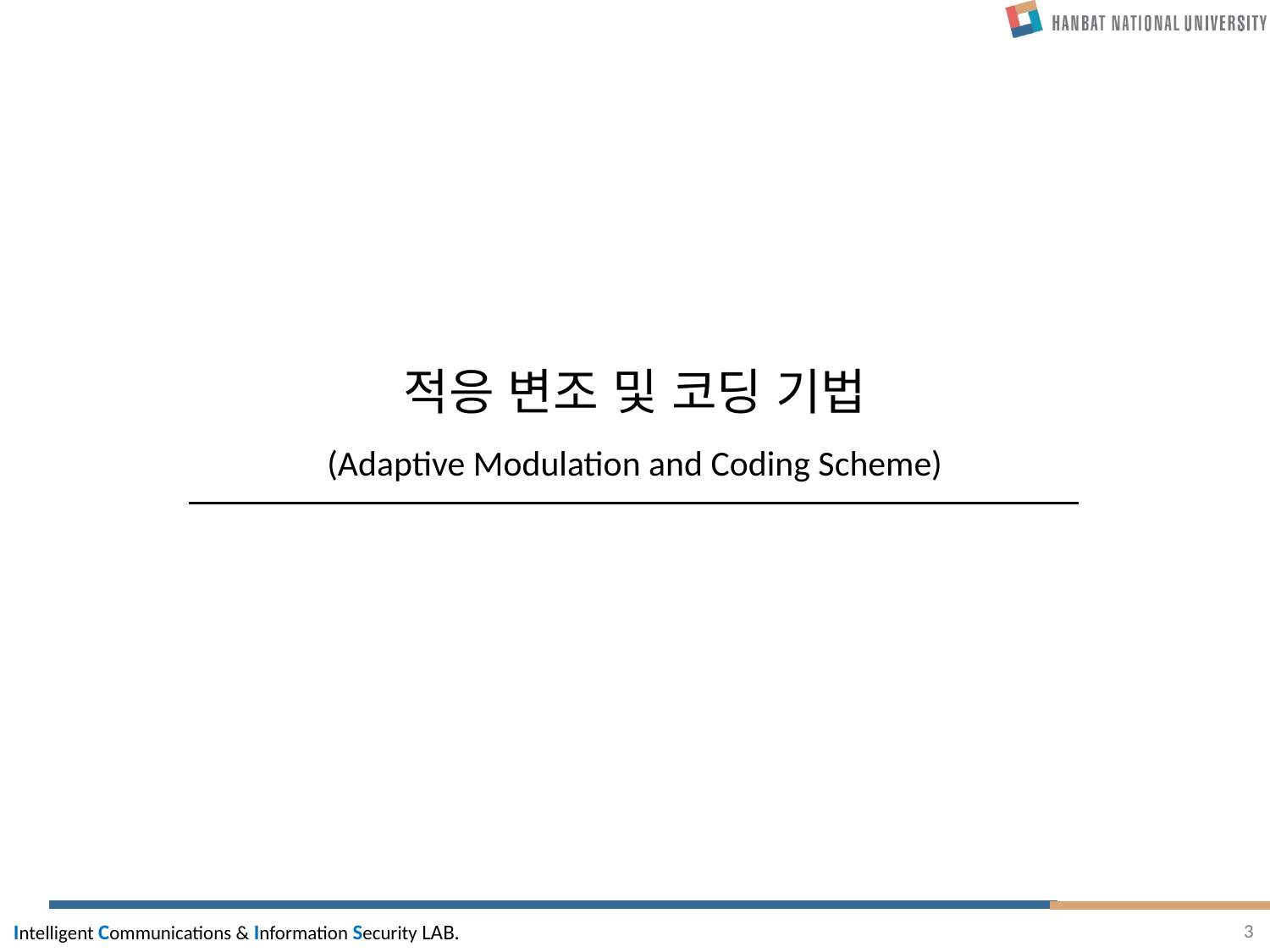

적응 변조 및 코딩 기법
(Adaptive Modulation and Coding Scheme)

3